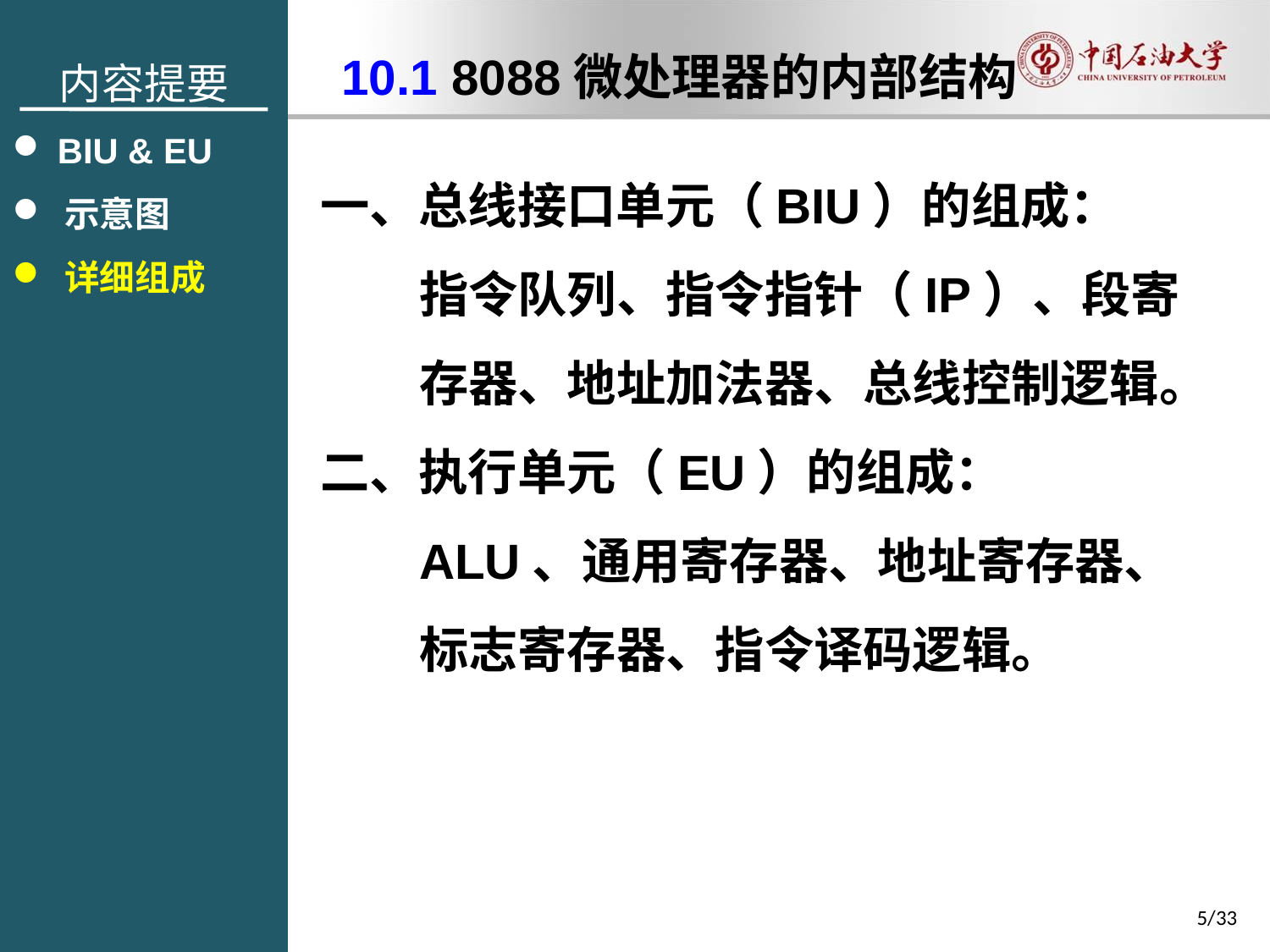

内容提要
 BIU & EU
 示意图
 详细组成
10.1 8088微处理器的内部结构
一、总线接口单元（BIU）的组成：
指令队列、指令指针（IP）、段寄存器、地址加法器、总线控制逻辑。
二、执行单元（EU）的组成：
ALU、通用寄存器、地址寄存器、
标志寄存器、指令译码逻辑。

5/33